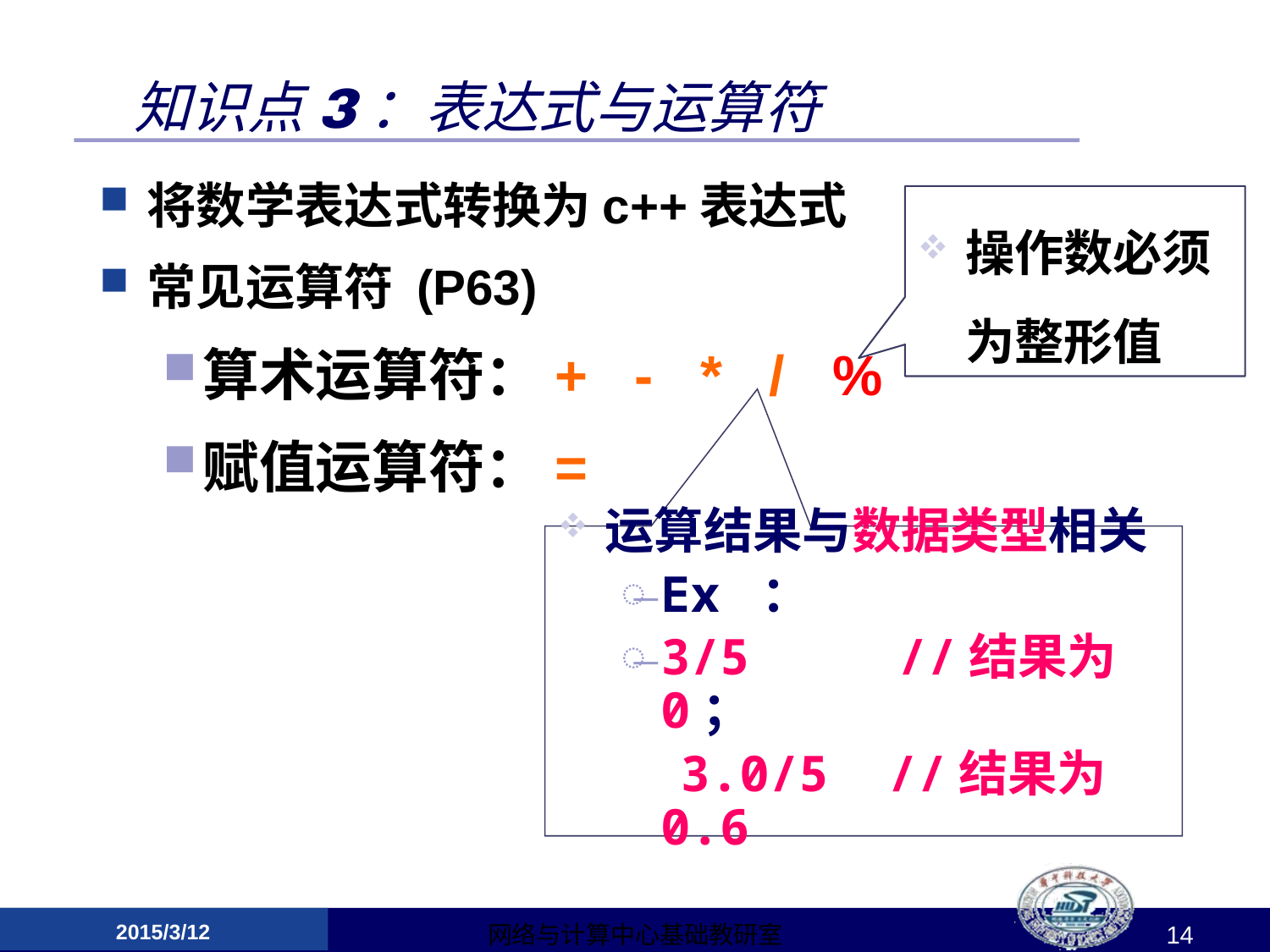

# 知识点3：表达式与运算符
将数学表达式转换为c++表达式
常见运算符 (P63)
算术运算符：+   -   *   /   %
赋值运算符：=
操作数必须为整形值
运算结果与数据类型相关
Ex ：
3/5     //结果为0；
  3.0/5  //结果为0.6
2015/3/12
网络与计算中心基础教研室
14